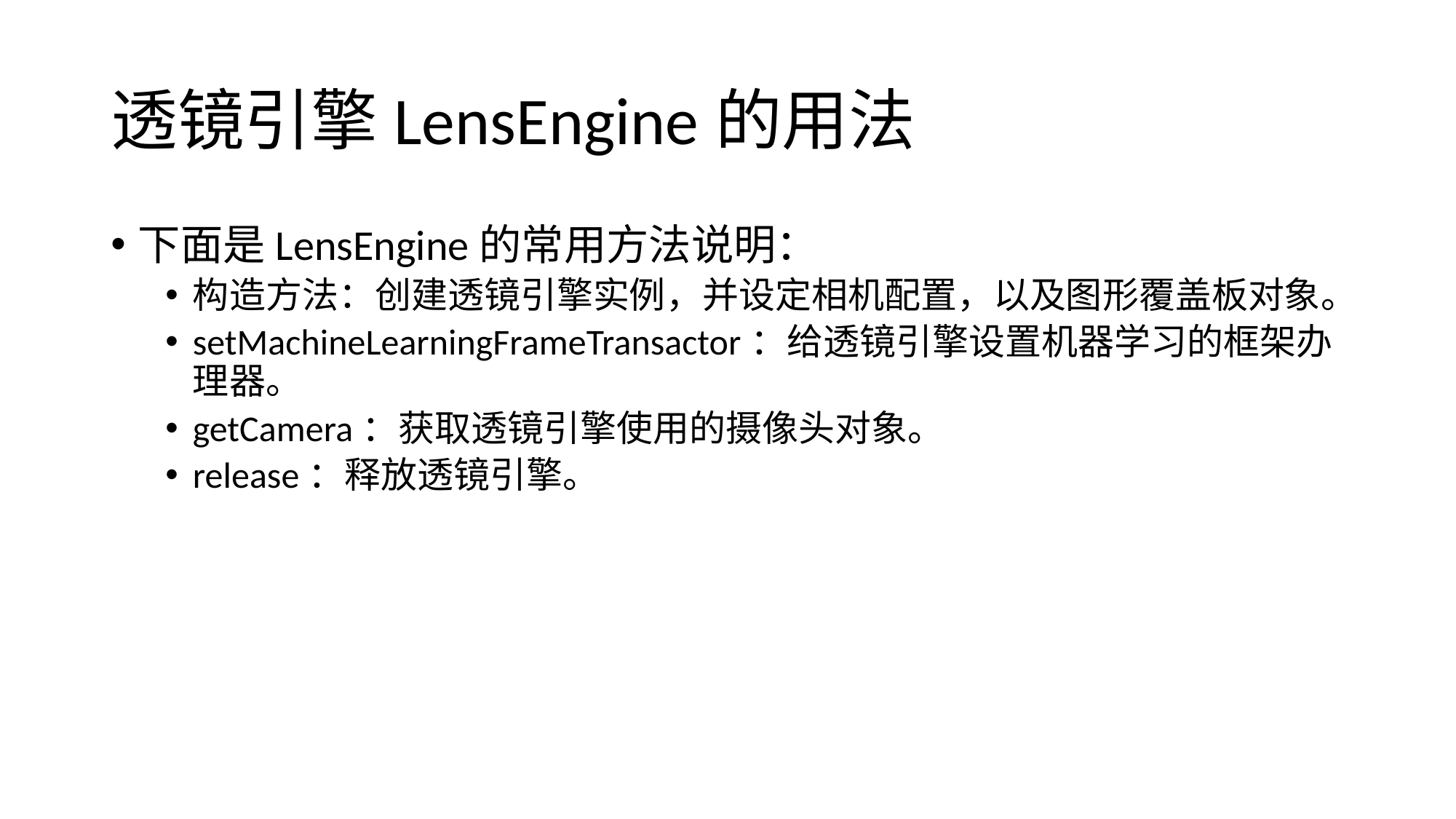

# 透镜引擎LensEngine的用法
下面是LensEngine的常用方法说明：
构造方法：创建透镜引擎实例，并设定相机配置，以及图形覆盖板对象。
setMachineLearningFrameTransactor：给透镜引擎设置机器学习的框架办理器。
getCamera：获取透镜引擎使用的摄像头对象。
release：释放透镜引擎。